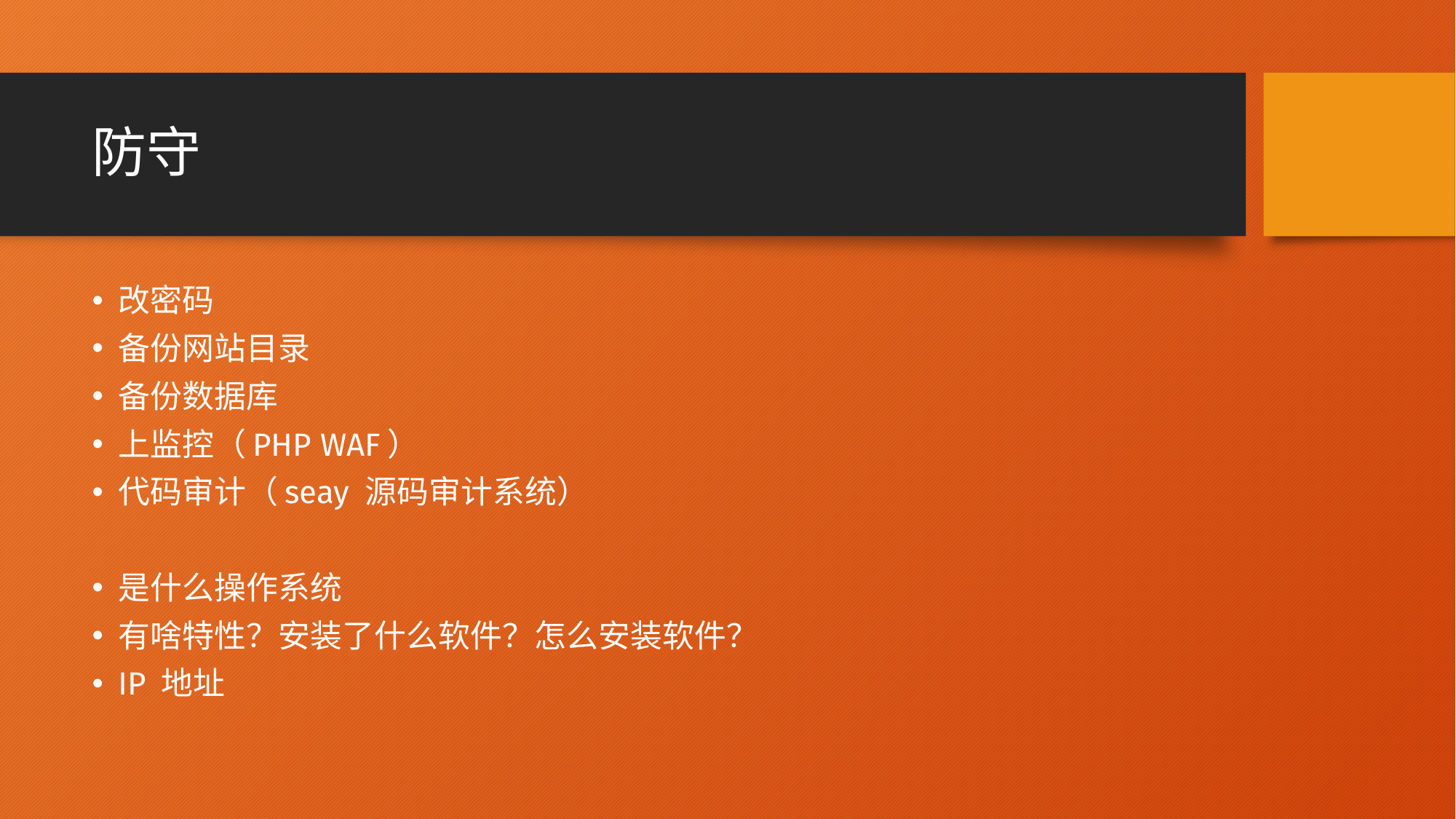

# 防守
改密码
备份网站目录
备份数据库
上监控（PHP WAF）
代码审计（seay 源码审计系统）

是什么操作系统
有啥特性？安装了什么软件？怎么安装软件？
IP 地址